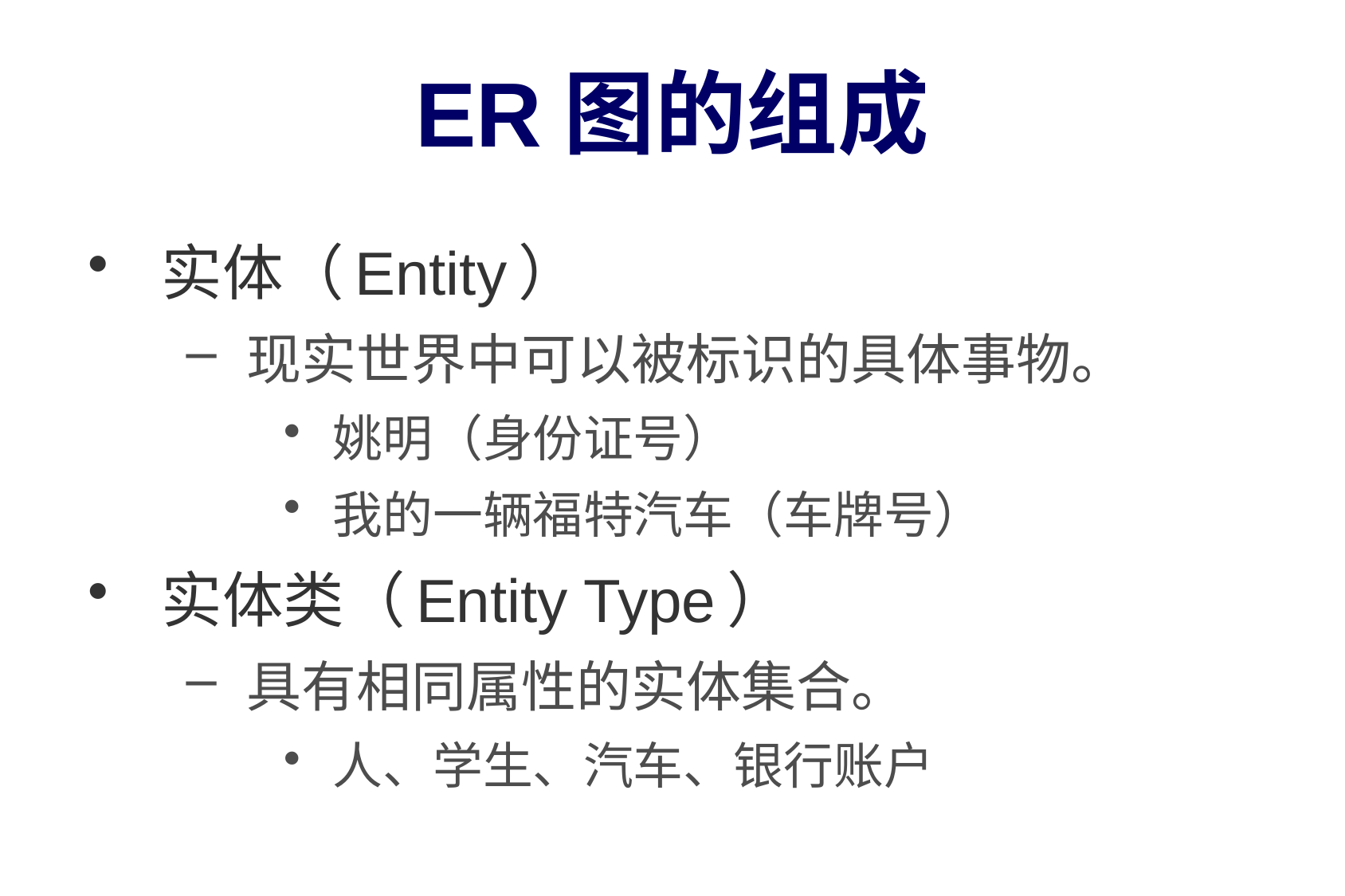

# ER图的组成
实体（Entity）
现实世界中可以被标识的具体事物。
姚明（身份证号）
我的一辆福特汽车（车牌号）
实体类（Entity Type）
具有相同属性的实体集合。
人、学生、汽车、银行账户